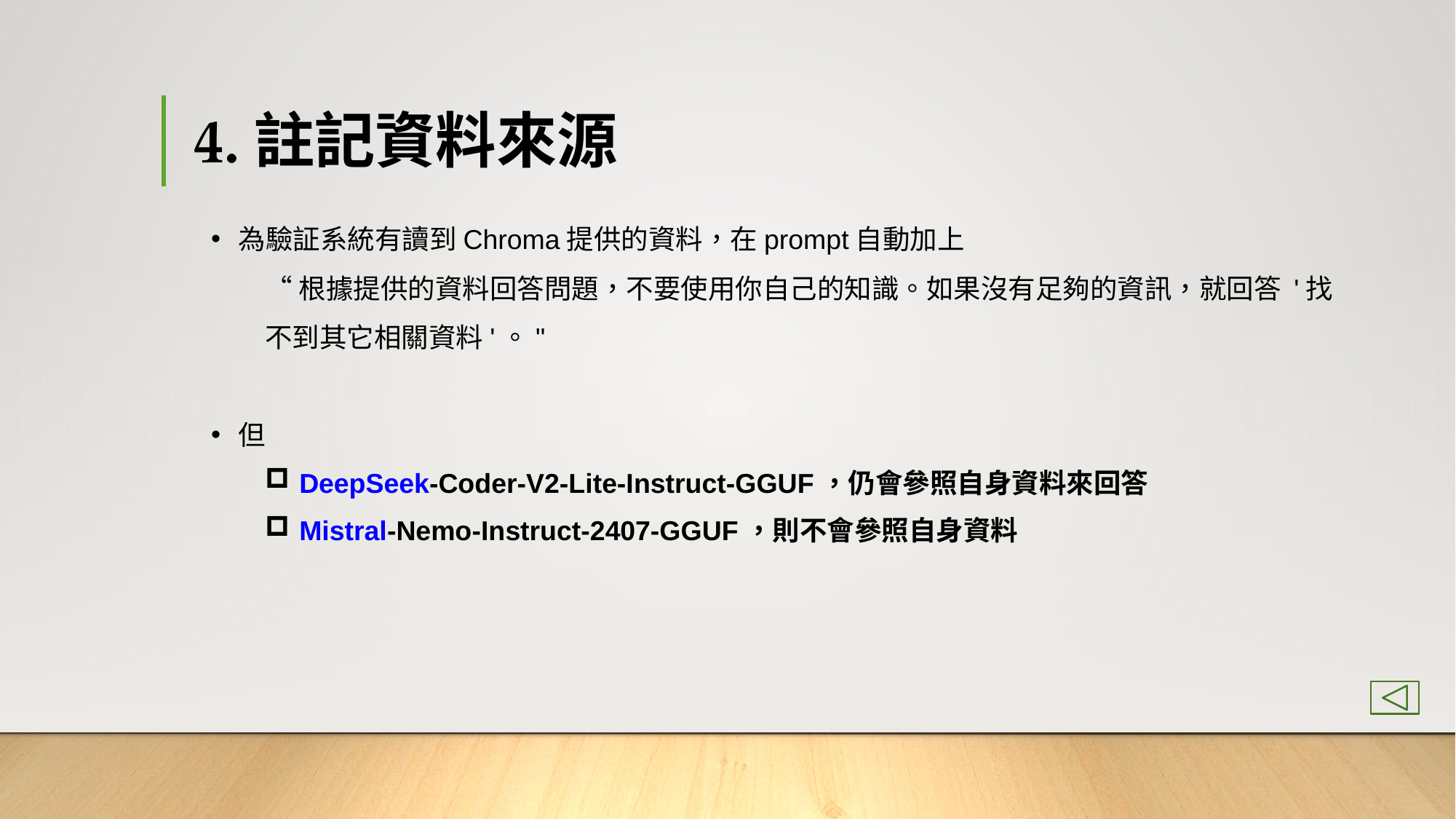

# 4.註記資料來源
為驗証系統有讀到Chroma提供的資料，在prompt自動加上
“根據提供的資料回答問題，不要使用你自己的知識。如果沒有足夠的資訊，就回答 '找不到其它相關資料'。"

但
DeepSeek-Coder-V2-Lite-Instruct-GGUF，仍會參照自身資料來回答
Mistral-Nemo-Instruct-2407-GGUF，則不會參照自身資料